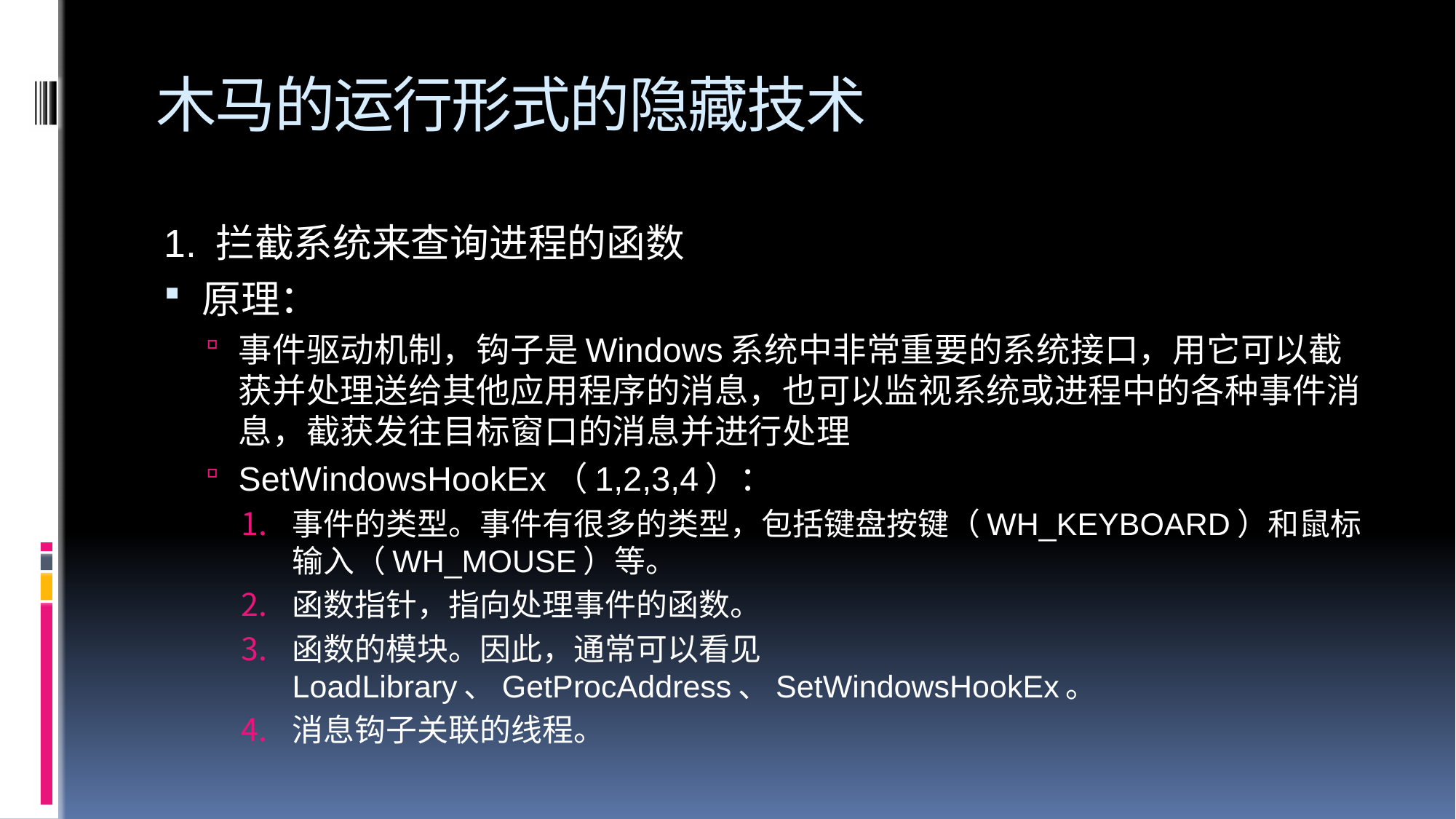

# 木马的运行形式的隐藏技术
1. 拦截系统来查询进程的函数
原理：
事件驱动机制，钩子是Windows系统中非常重要的系统接口，用它可以截获并处理送给其他应用程序的消息，也可以监视系统或进程中的各种事件消息，截获发往目标窗口的消息并进行处理
SetWindowsHookEx（1,2,3,4）：
事件的类型。事件有很多的类型，包括键盘按键（WH_KEYBOARD）和鼠标输入（WH_MOUSE）等。
函数指针，指向处理事件的函数。
函数的模块。因此，通常可以看见LoadLibrary、GetProcAddress、SetWindowsHookEx。
消息钩子关联的线程。